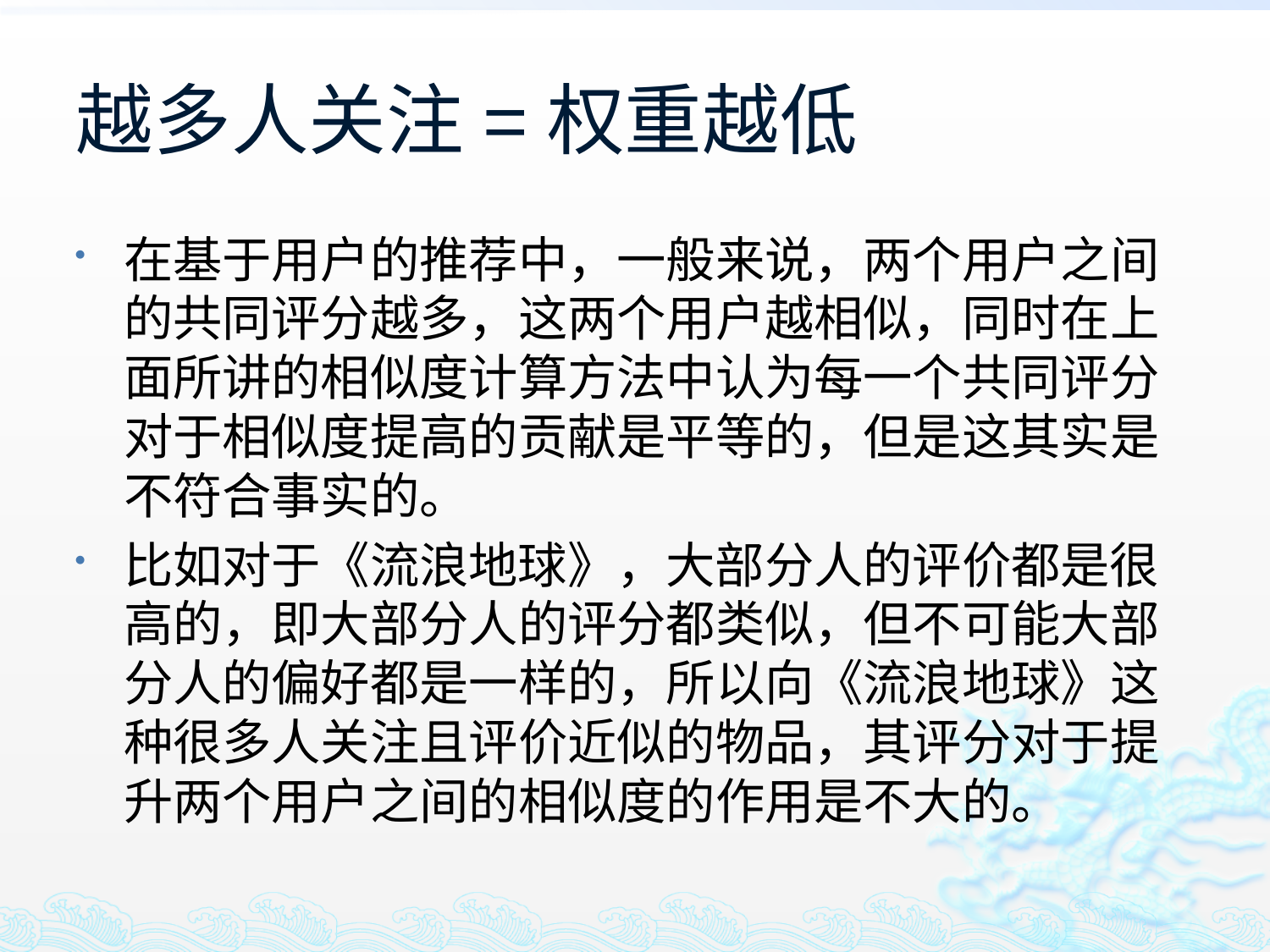

# 越多人关注=权重越低
在基于用户的推荐中，一般来说，两个用户之间的共同评分越多，这两个用户越相似，同时在上面所讲的相似度计算方法中认为每一个共同评分对于相似度提高的贡献是平等的，但是这其实是不符合事实的。
比如对于《流浪地球》，大部分人的评价都是很高的，即大部分人的评分都类似，但不可能大部分人的偏好都是一样的，所以向《流浪地球》这种很多人关注且评价近似的物品，其评分对于提升两个用户之间的相似度的作用是不大的。